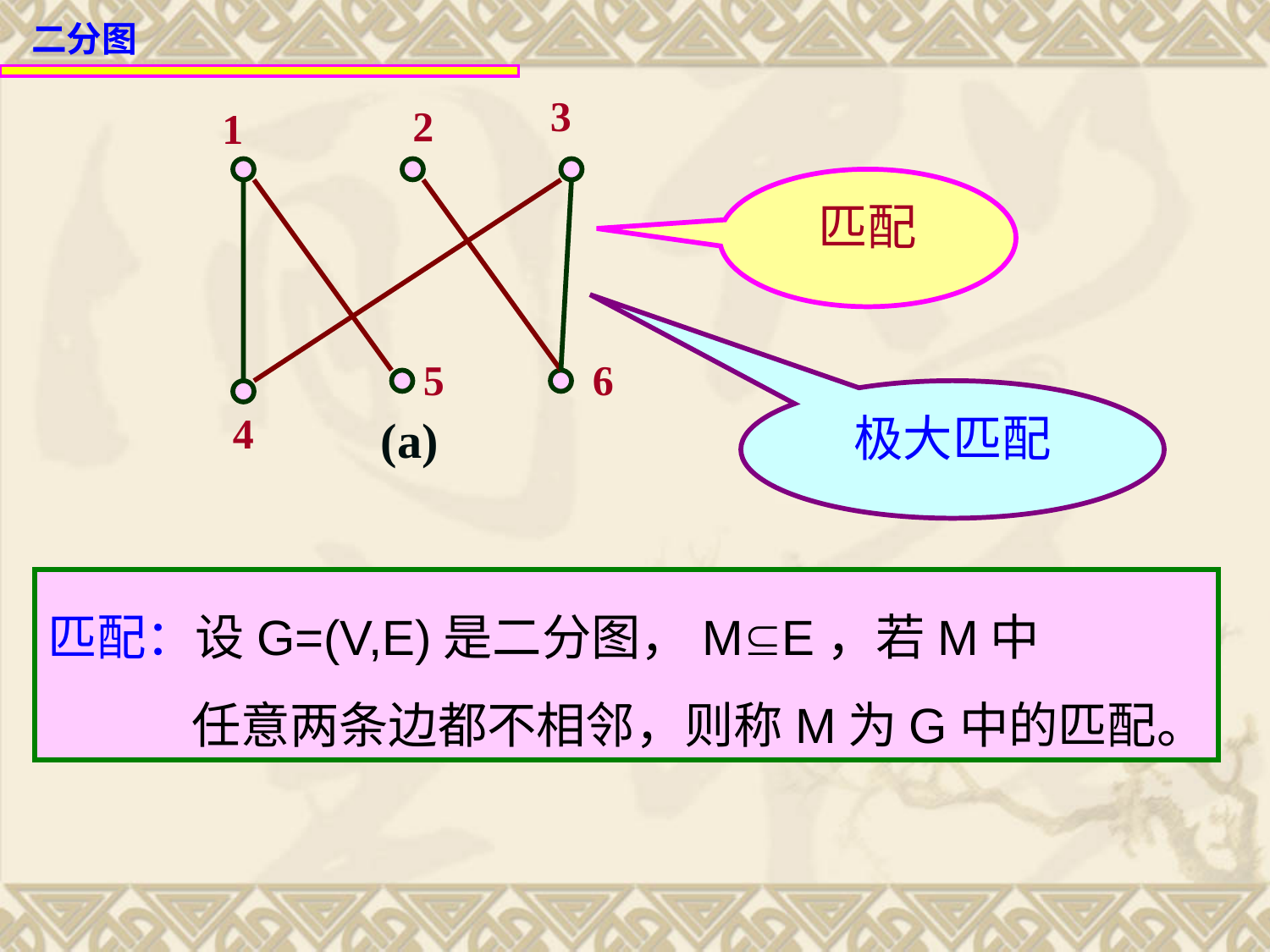

二分图

3
2
1

匹配

5
6

极大匹配
4
(a)
匹配：设G=(V,E)是二分图，M⊆E，若M中
            任意两条边都不相邻，则称M为G中的匹配。